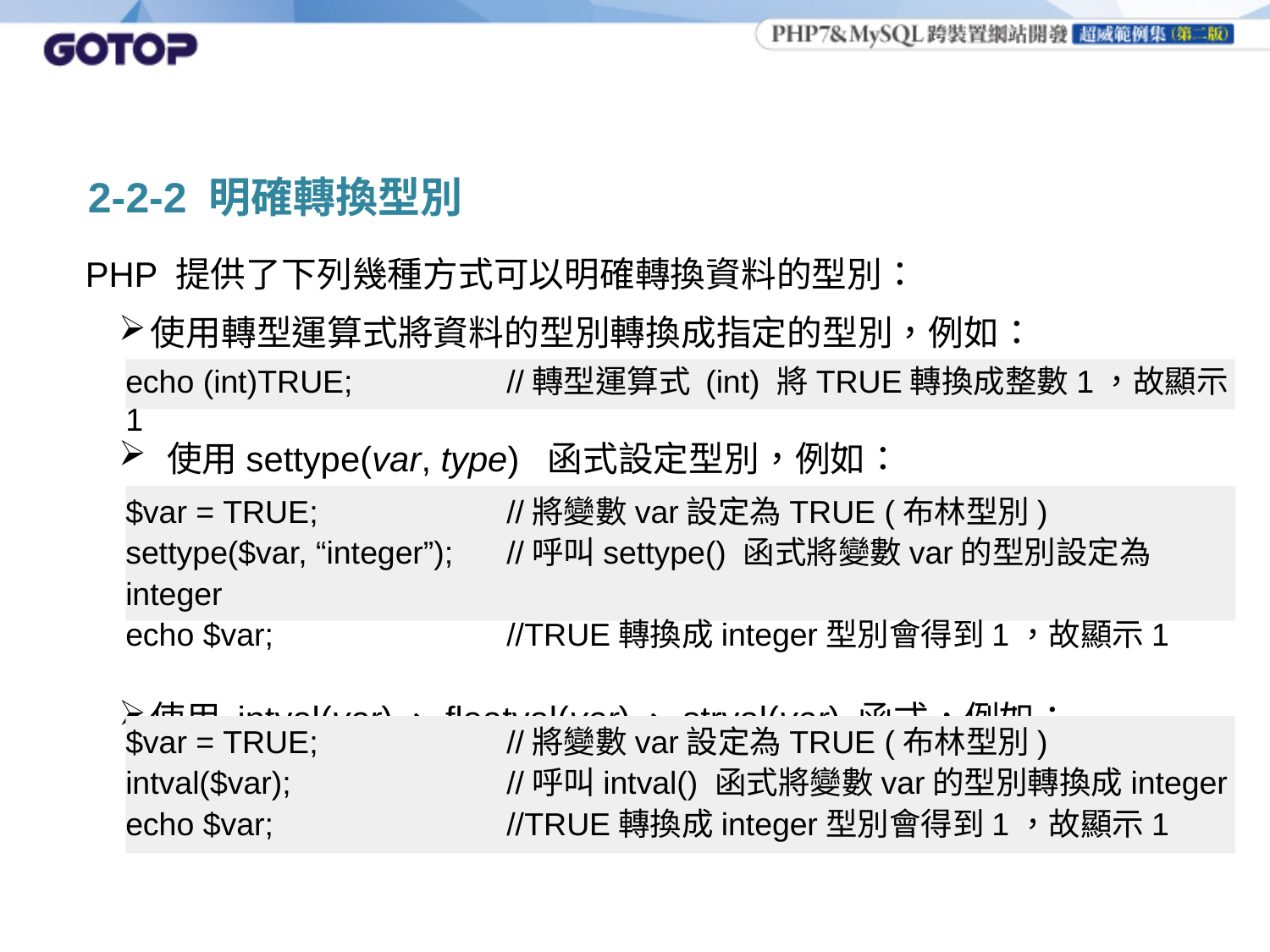

# 2-2-2 明確轉換型別
	PHP 提供了下列幾種方式可以明確轉換資料的型別：
使用轉型運算式將資料的型別轉換成指定的型別，例如：

 使用settype(var, type)  函式設定型別，例如：

使用 intval(var)、floatval(var)、strval(var) 函式，例如：

echo (int)TRUE;	  	//轉型運算式 (int) 將TRUE轉換成整數1，故顯示1
$var = TRUE;		//將變數var設定為TRUE (布林型別)
settype($var, “integer”); 	//呼叫settype() 函式將變數var的型別設定為integer
echo $var;		//TRUE轉換成integer型別會得到1，故顯示1

$var = TRUE;		//將變數var設定為TRUE (布林型別)
intval($var);		//呼叫intval() 函式將變數var的型別轉換成integer
echo $var;		//TRUE轉換成integer型別會得到1，故顯示1